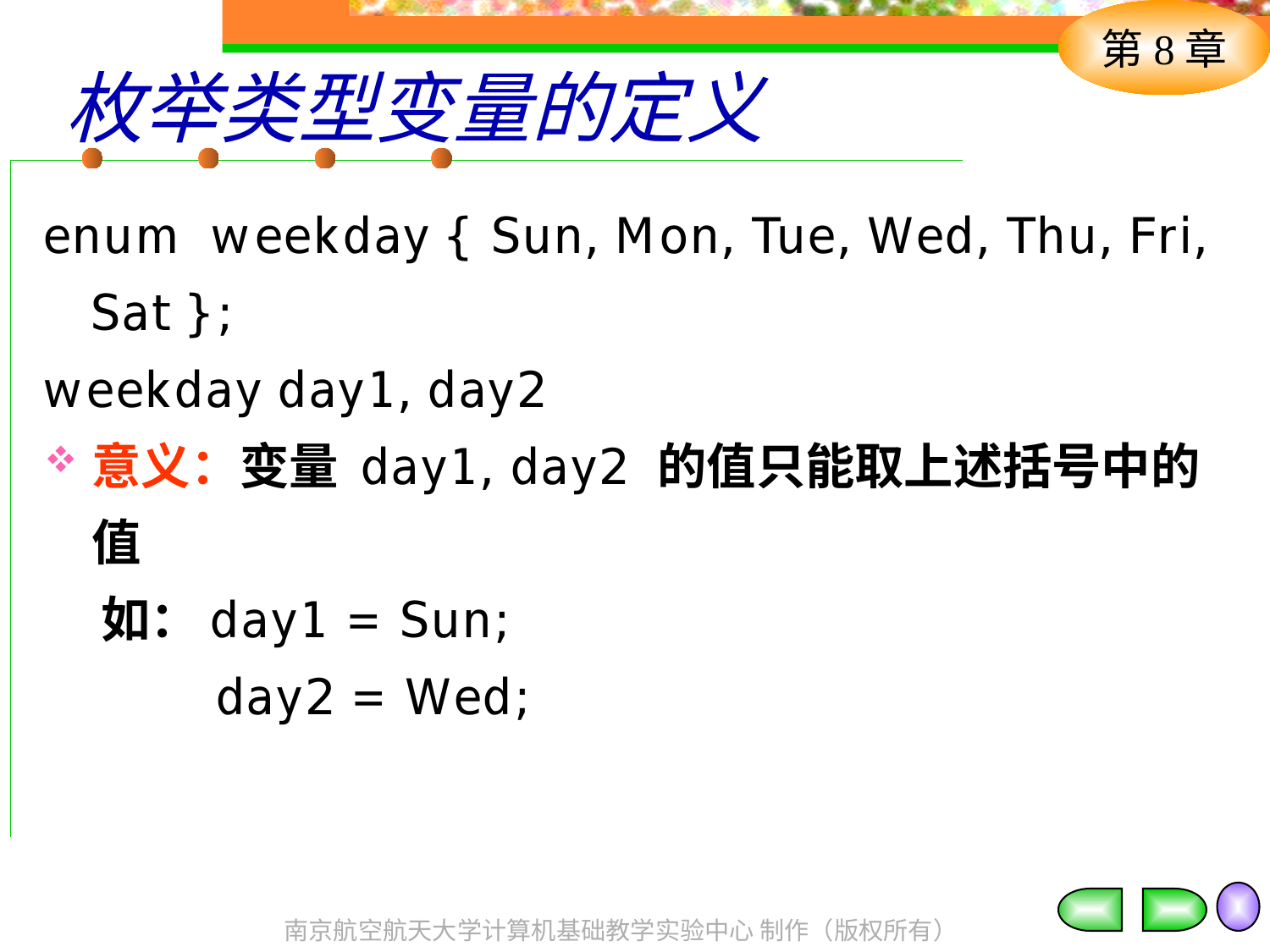

# 枚举类型变量的定义
enum  weekday { Sun, Mon, Tue, Wed, Thu, Fri, Sat };
weekday day1, day2
意义：变量 day1, day2 的值只能取上述括号中的值
    如：day1 = Sun;
            day2 = Wed;